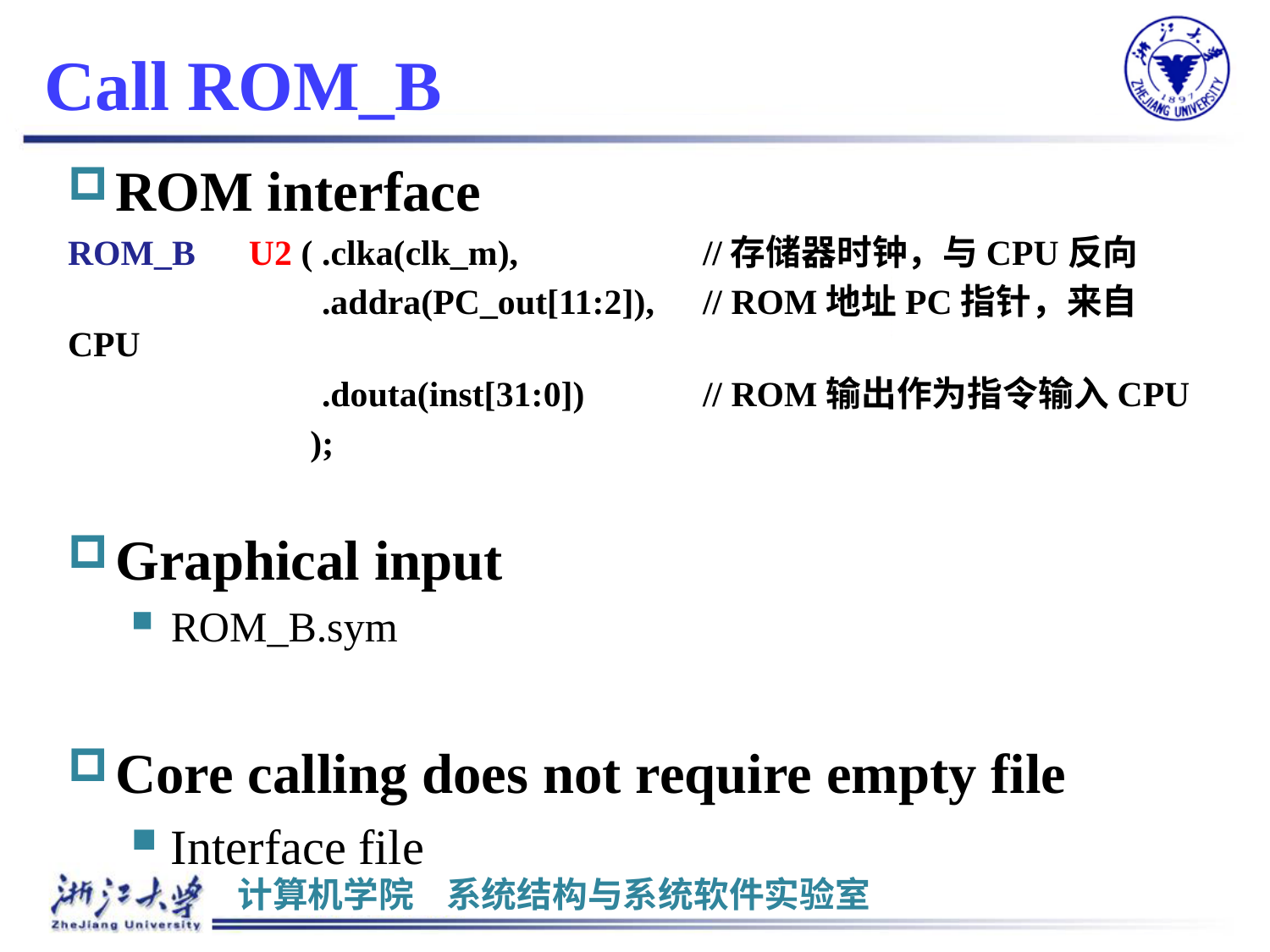

# Call ROM_B
ROM interface
ROM_B      U2 ( .clka(clk_m), 		//存储器时钟，与CPU反向
  		.addra(PC_out[11:2]), 	// ROM地址PC指针，来自CPU
 		.douta(inst[31:0]) 	// ROM输出作为指令输入CPU
	             );

Graphical input
ROM_B.sym

Core calling does not require empty file
Interface file